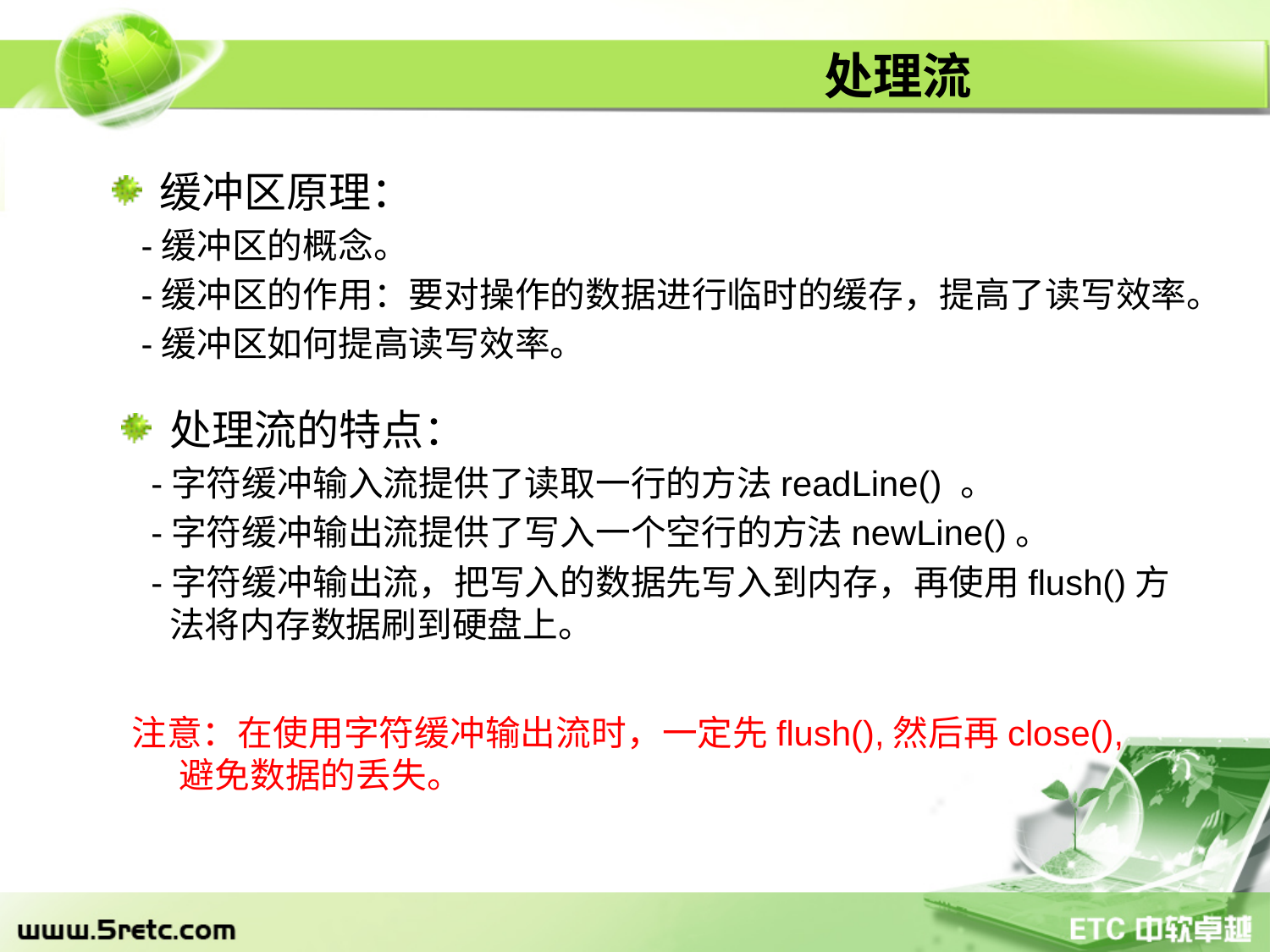

# 处理流
缓冲区原理：
   -缓冲区的概念。
   -缓冲区的作用：要对操作的数据进行临时的缓存，提高了读写效率。
   -缓冲区如何提高读写效率。

处理流的特点：
   -字符缓冲输入流提供了读取一行的方法readLine() 。
   -字符缓冲输出流提供了写入一个空行的方法newLine()。
   -字符缓冲输出流，把写入的数据先写入到内存，再使用flush()方法将内存数据刷到硬盘上。

注意：在使用字符缓冲输出流时，一定先flush(),然后再close(),避免数据的丢失。